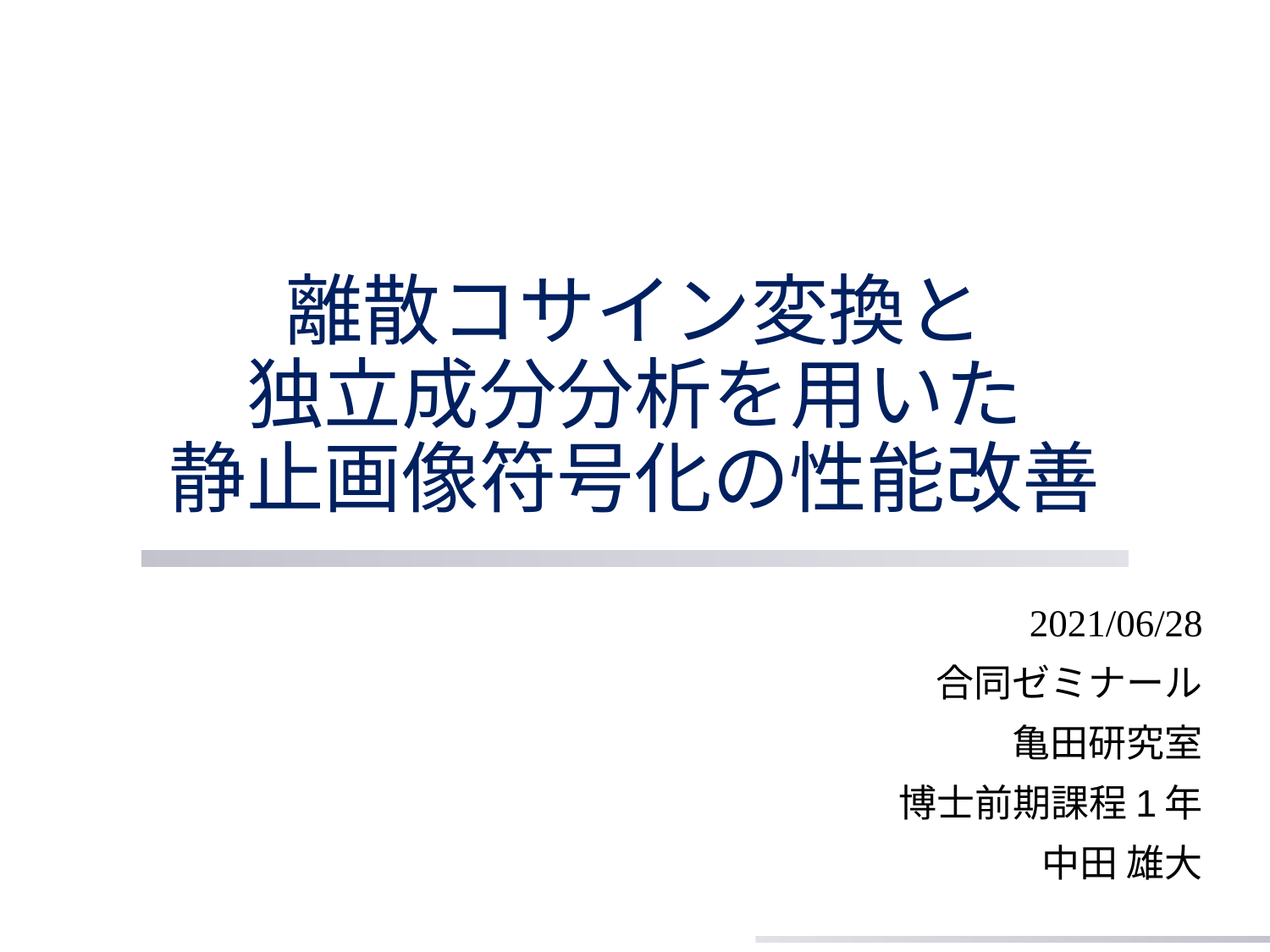

# 離散コサイン変換と 独立成分分析を用いた 静止画像符号化の性能改善
2021/06/28
合同ゼミナール
亀田研究室
博士前期課程1年
中田 雄大